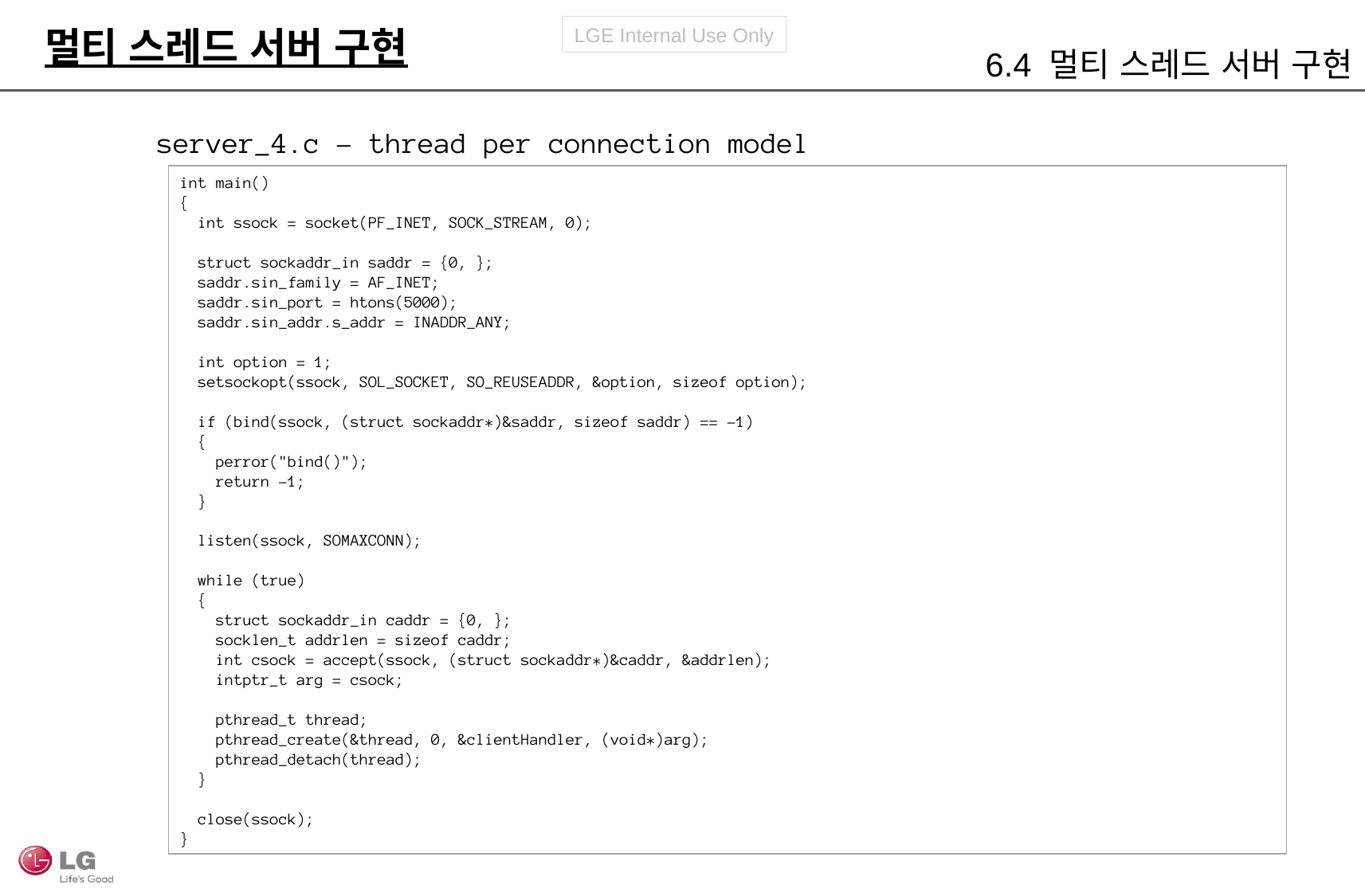

멀티 스레드 서버 구현
6.4 멀티 스레드 서버 구현

server_4.c – thread per connection model
int main()
{
  int ssock = socket(PF_INET, SOCK_STREAM, 0);

  struct sockaddr_in saddr = {0, };
  saddr.sin_family = AF_INET;
  saddr.sin_port = htons(5000);
  saddr.sin_addr.s_addr = INADDR_ANY;

  int option = 1;
  setsockopt(ssock, SOL_SOCKET, SO_REUSEADDR, &option, sizeof option);

  if (bind(ssock, (struct sockaddr*)&saddr, sizeof saddr) == -1)
  {
    perror("bind()");
    return -1;
  }

  listen(ssock, SOMAXCONN);

  while (true)
  {
    struct sockaddr_in caddr = {0, };
    socklen_t addrlen = sizeof caddr;
    int csock = accept(ssock, (struct sockaddr*)&caddr, &addrlen);
    intptr_t arg = csock;

    pthread_t thread;
    pthread_create(&thread, 0, &clientHandler, (void*)arg);
    pthread_detach(thread);
  }

  close(ssock);
}